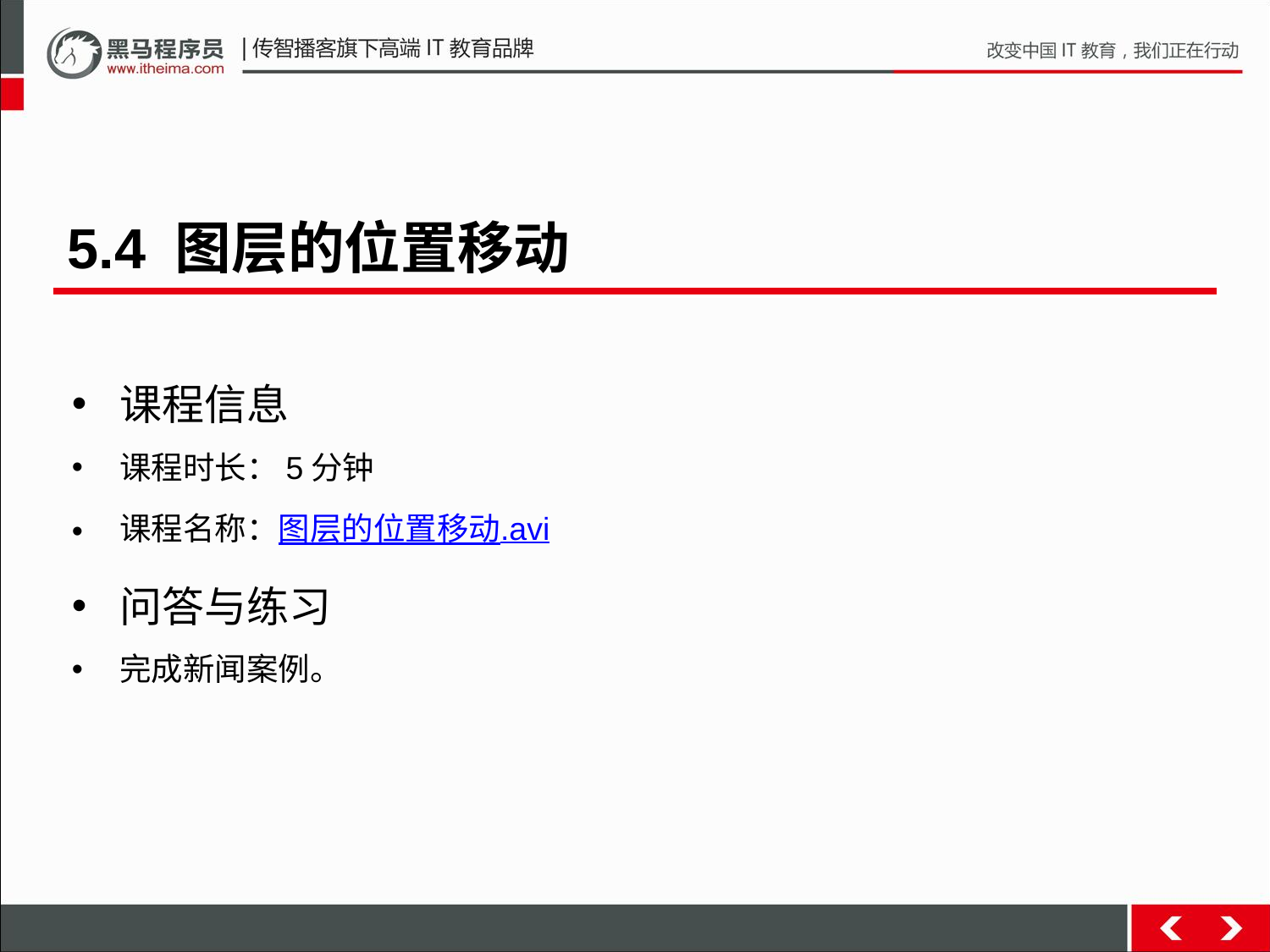

5.4 图层的位置移动
课程信息
课程时长：5分钟
课程名称：图层的位置移动.avi
问答与练习
完成新闻案例。